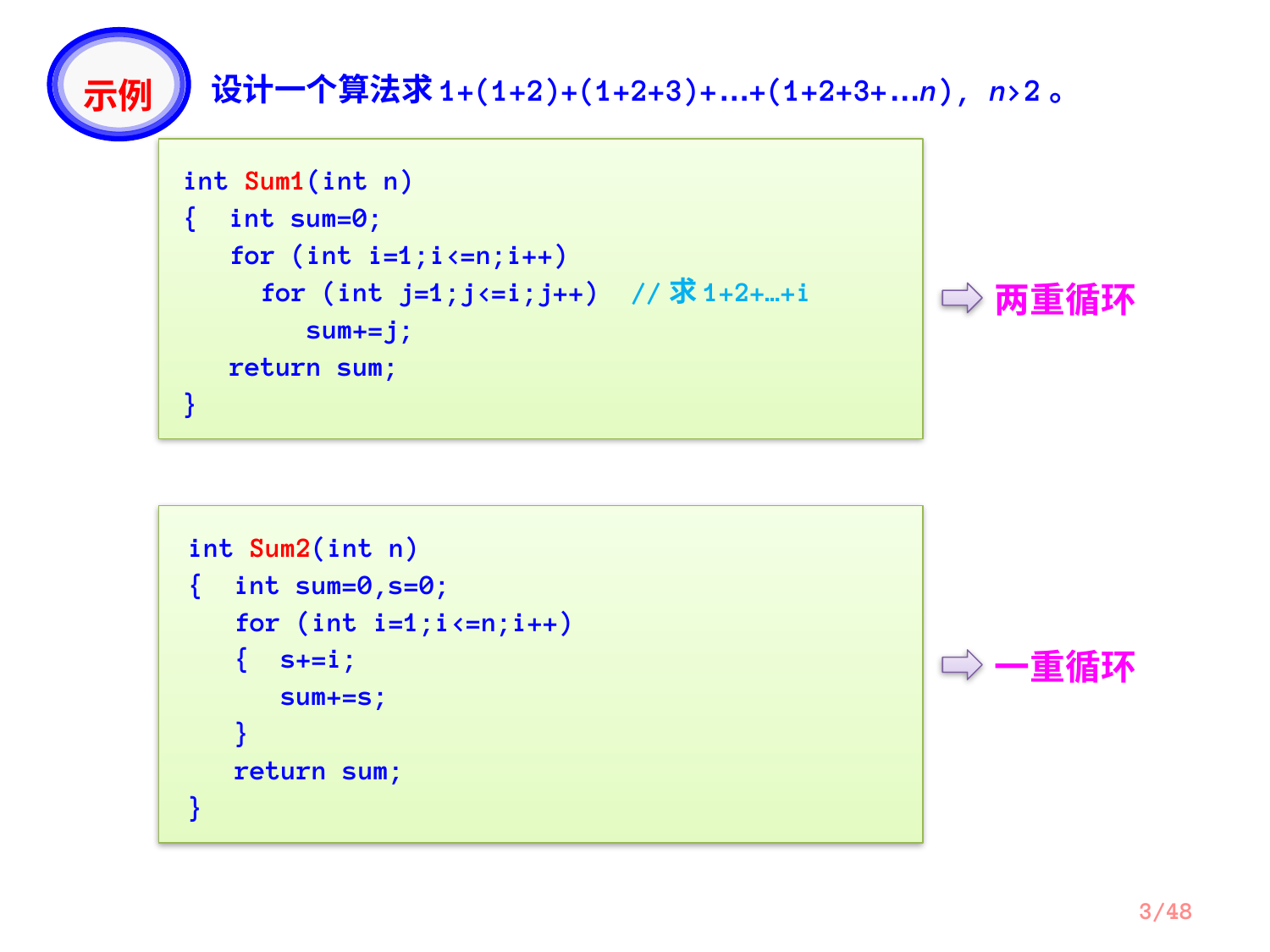

示例
设计一个算法求1+(1+2)+(1+2+3)+…+(1+2+3+…n), n>2。
int Sum1(int n)
{  int sum=0;
   for (int i=1;i<=n;i++)
     for (int j=1;j<=i;j++)  //求1+2+…+i
        sum+=j;
   return sum;
}
两重循环

一重循环

int Sum2(int n)
{  int sum=0,s=0;
   for (int i=1;i<=n;i++)
   {  s+=i;
      sum+=s;
   }
   return sum;
}
3/48